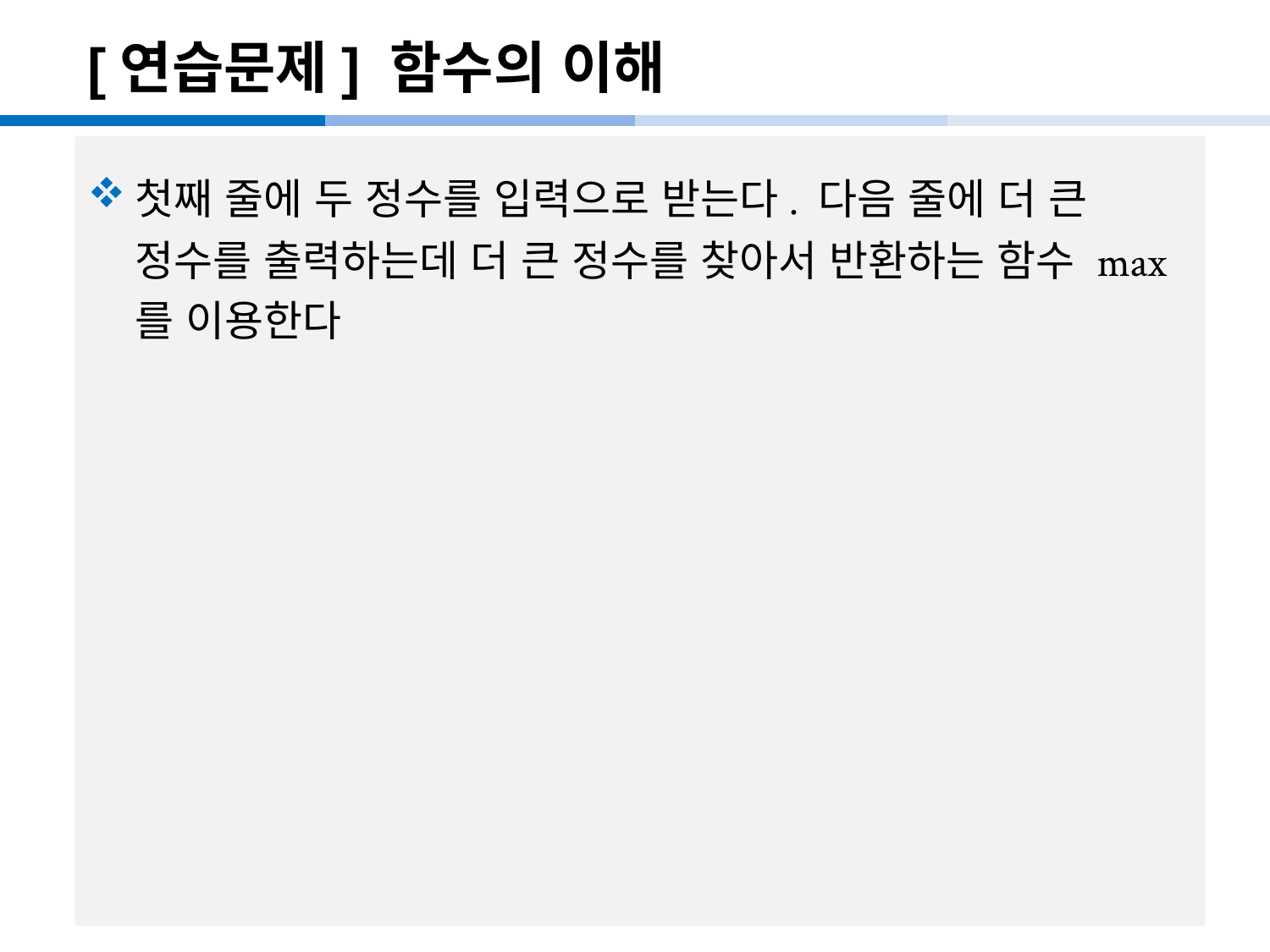

# [연습문제] 함수의 이해
첫째 줄에 두 정수를 입력으로 받는다. 다음 줄에 더 큰 정수를 출력하는데 더 큰 정수를 찾아서 반환하는 함수 max를 이용한다